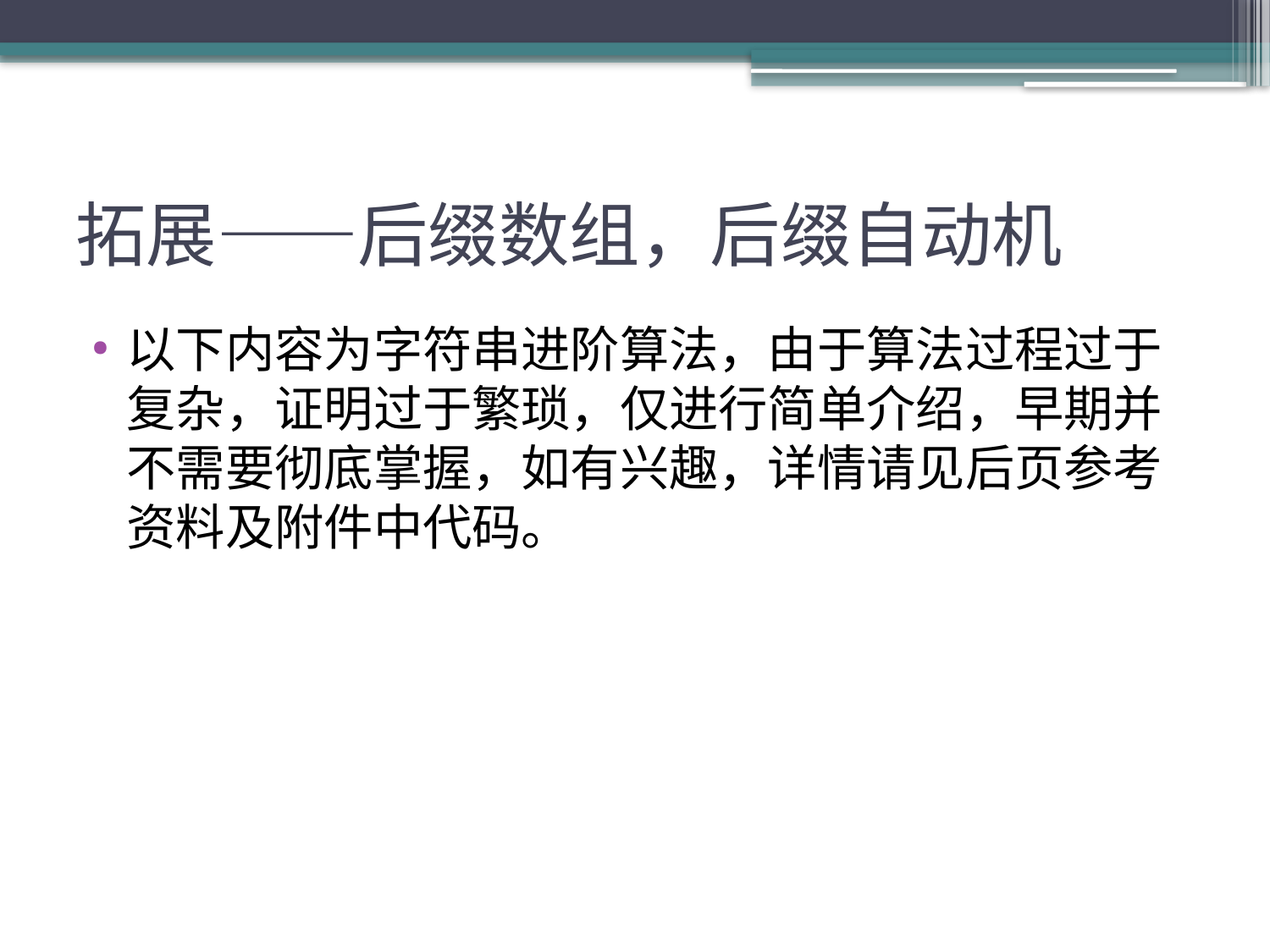

# 拓展——后缀数组，后缀自动机
以下内容为字符串进阶算法，由于算法过程过于复杂，证明过于繁琐，仅进行简单介绍，早期并不需要彻底掌握，如有兴趣，详情请见后页参考资料及附件中代码。